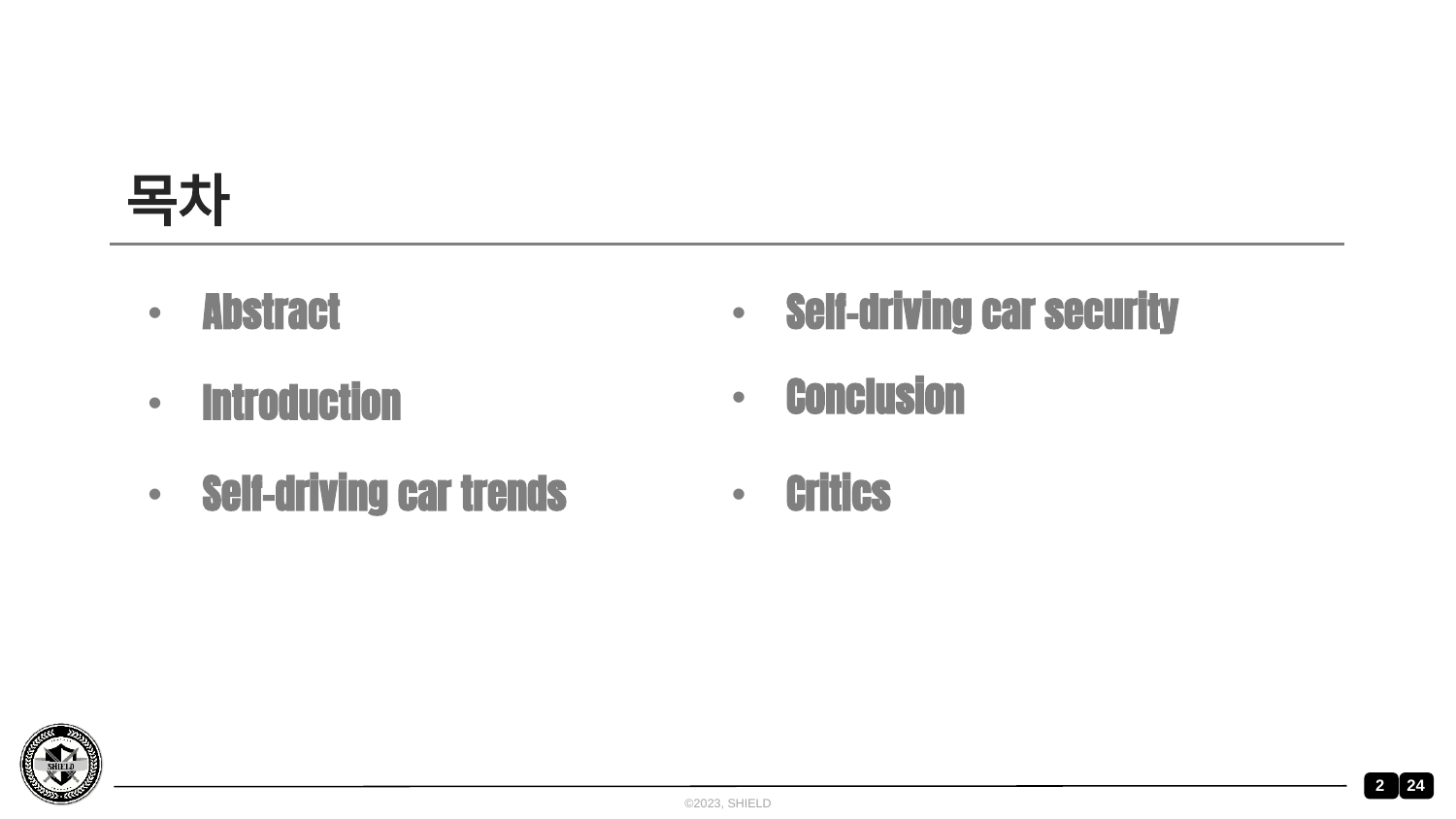

# 목차
Abstract
Self-driving car security
Conclusion
Introduction
Self-driving car trends
Critics